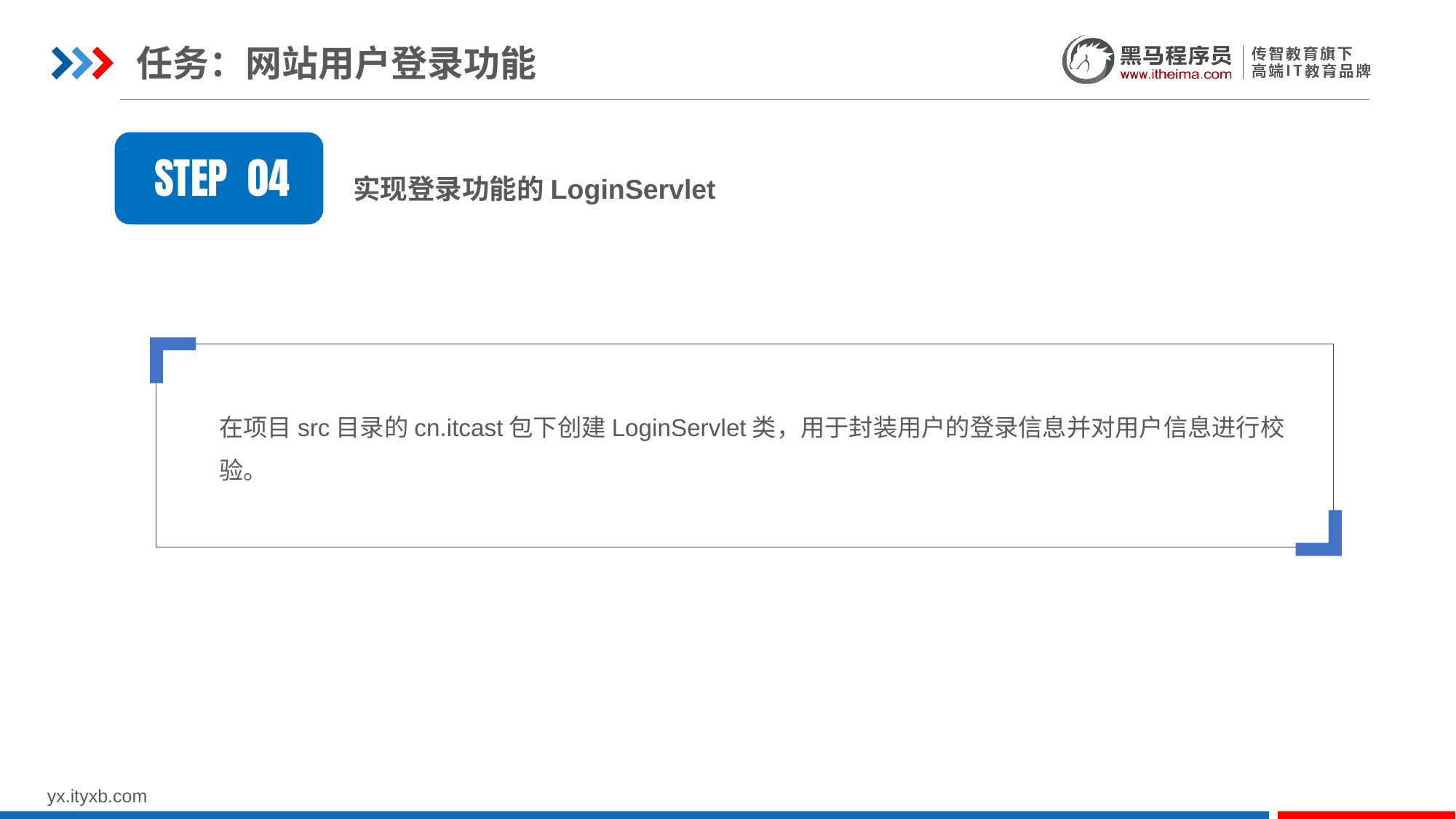

任务：网站用户登录功能

STEP  04
实现登录功能的LoginServlet

在项目src目录的cn.itcast包下创建LoginServlet类，用于封装用户的登录信息并对用户信息进行校验。